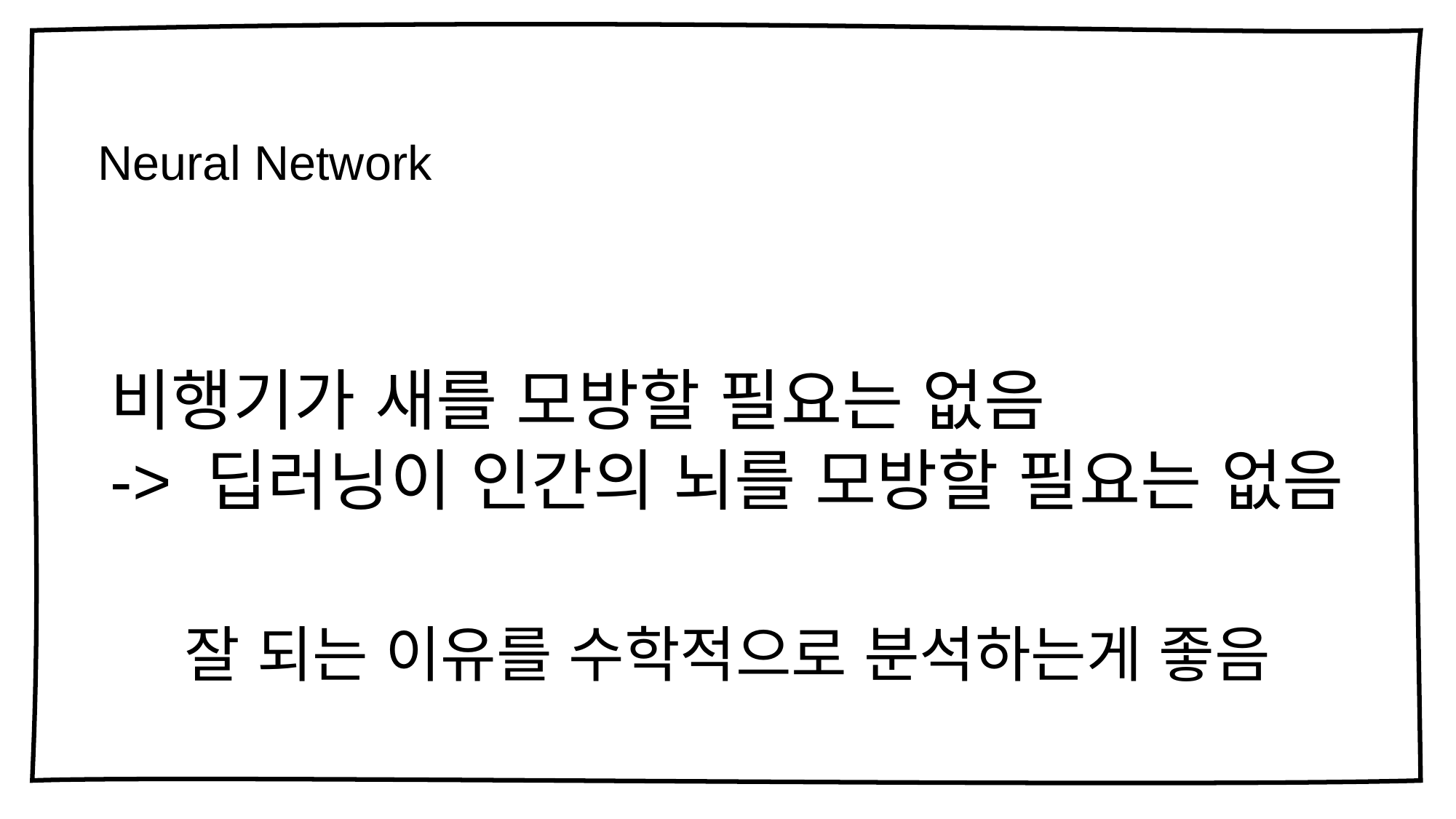

Neural Network
비행기가 새를 모방할 필요는 없음
-> 딥러닝이 인간의 뇌를 모방할 필요는 없음
잘 되는 이유를 수학적으로 분석하는게 좋음